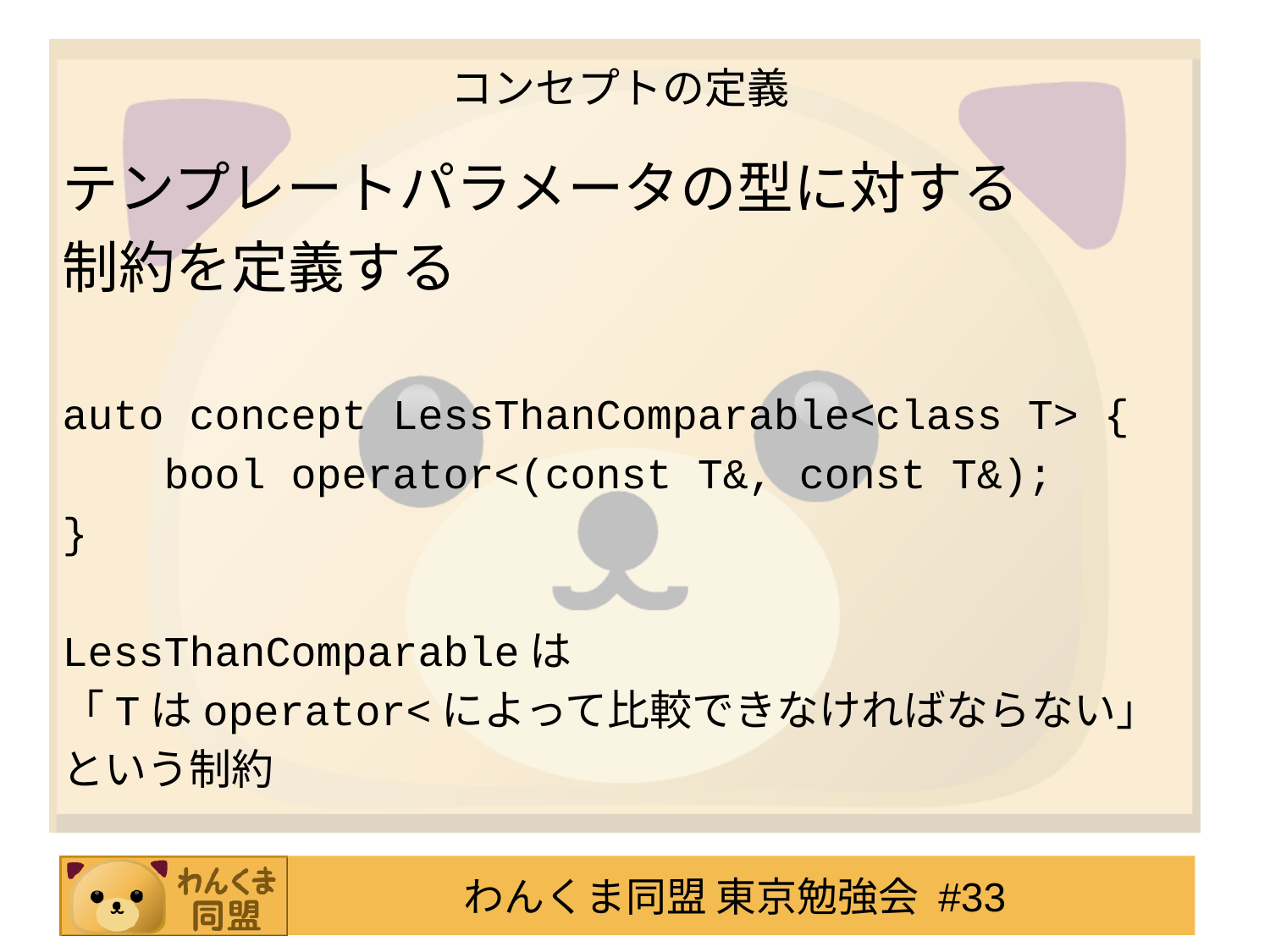

# コンセプトの定義
テンプレートパラメータの型に対する
制約を定義する

auto concept LessThanComparable<class T> {
    bool operator<(const T&, const T&);
}

LessThanComparableは
「Tはoperator<によって比較できなければならない」
という制約